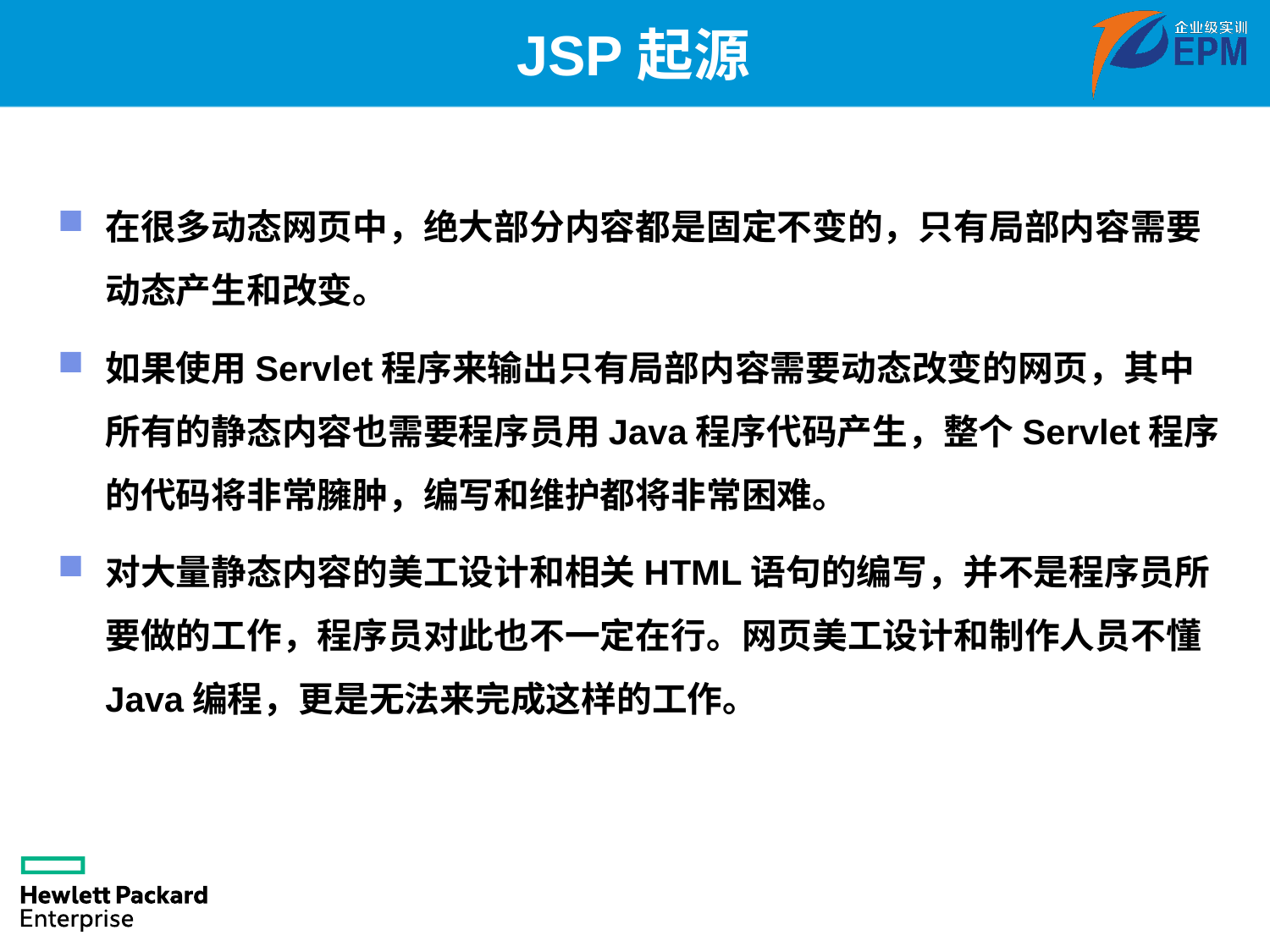

# JSP起源
在很多动态网页中，绝大部分内容都是固定不变的，只有局部内容需要动态产生和改变。
如果使用Servlet程序来输出只有局部内容需要动态改变的网页，其中所有的静态内容也需要程序员用Java程序代码产生，整个Servlet程序的代码将非常臃肿，编写和维护都将非常困难。
对大量静态内容的美工设计和相关HTML语句的编写，并不是程序员所要做的工作，程序员对此也不一定在行。网页美工设计和制作人员不懂Java编程，更是无法来完成这样的工作。